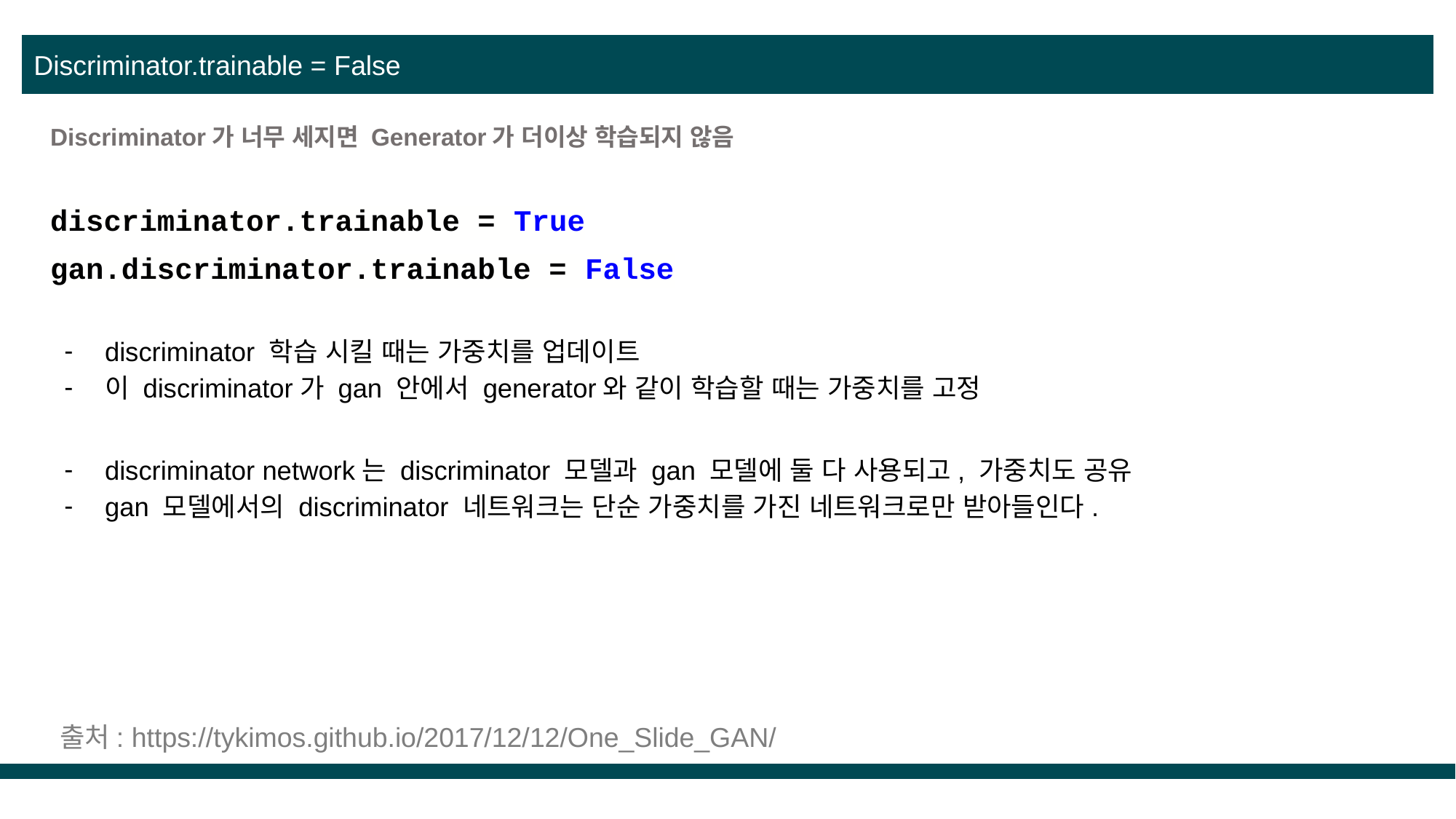

Discriminator.trainable = False
Discriminator가 너무 세지면 Generator가 더이상 학습되지 않음
discriminator.trainable = True
gan.discriminator.trainable = False

discriminator 학습 시킬 때는 가중치를 업데이트
이 discriminator가 gan 안에서 generator와 같이 학습할 때는 가중치를 고정

discriminator network는 discriminator 모델과 gan 모델에 둘 다 사용되고, 가중치도 공유
gan 모델에서의 discriminator 네트워크는 단순 가중치를 가진 네트워크로만 받아들인다.

출처: https://tykimos.github.io/2017/12/12/One_Slide_GAN/